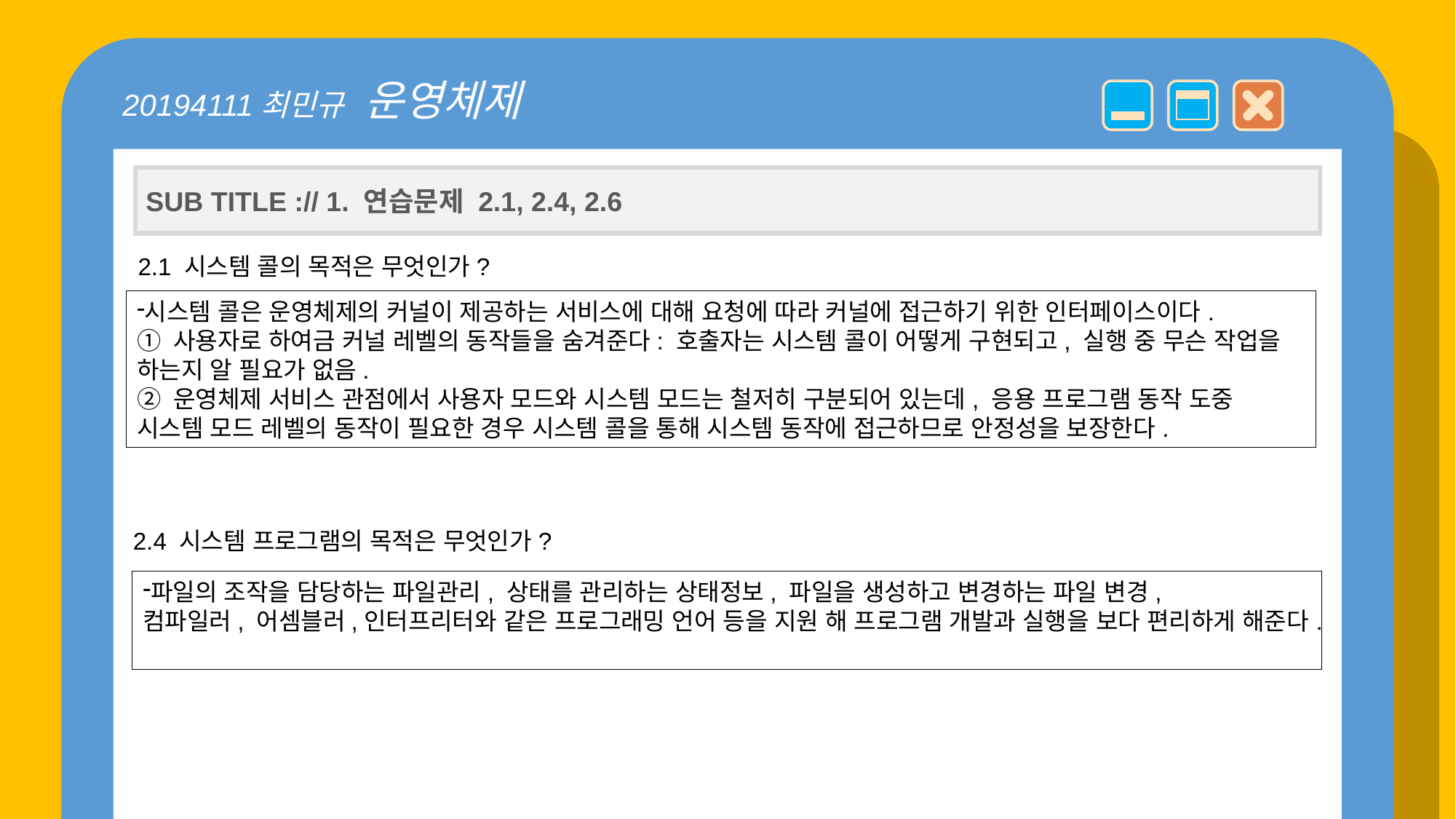

20194111최민규  운영체제

SUB TITLE :// 1. 연습문제 2.1, 2.4, 2.6
2.1 시스템 콜의 목적은 무엇인가?
시스템 콜은 운영체제의 커널이 제공하는 서비스에 대해 요청에 따라 커널에 접근하기 위한 인터페이스이다.
① 사용자로 하여금 커널 레벨의 동작들을 숨겨준다: 호출자는 시스템 콜이 어떻게 구현되고, 실행 중 무슨 작업을 하는지 알 필요가 없음.
② 운영체제 서비스 관점에서 사용자 모드와 시스템 모드는 철저히 구분되어 있는데, 응용 프로그램 동작 도중 시스템 모드 레벨의 동작이 필요한 경우 시스템 콜을 통해 시스템 동작에 접근하므로 안정성을 보장한다.
2.4 시스템 프로그램의 목적은 무엇인가?
파일의 조작을 담당하는 파일관리, 상태를 관리하는 상태정보, 파일을 생성하고 변경하는 파일 변경,
컴파일러, 어셈블러,인터프리터와 같은 프로그래밍 언어 등을 지원 해 프로그램 개발과 실행을 보다 편리하게 해준다.